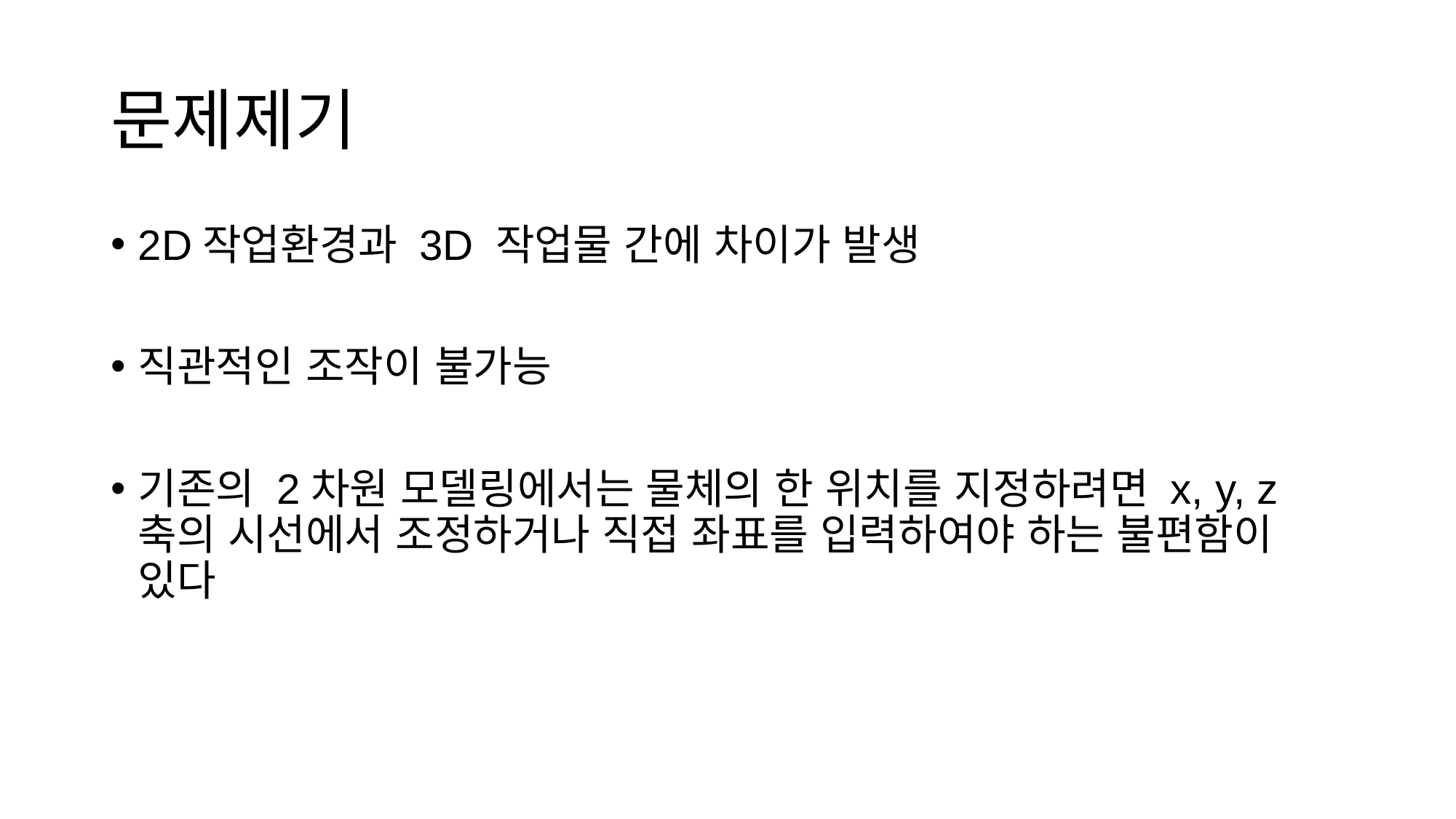

# 문제제기
2D작업환경과 3D 작업물 간에 차이가 발생

직관적인 조작이 불가능

기존의 2차원 모델링에서는 물체의 한 위치를 지정하려면 x, y, z축의 시선에서 조정하거나 직접 좌표를 입력하여야 하는 불편함이 있다